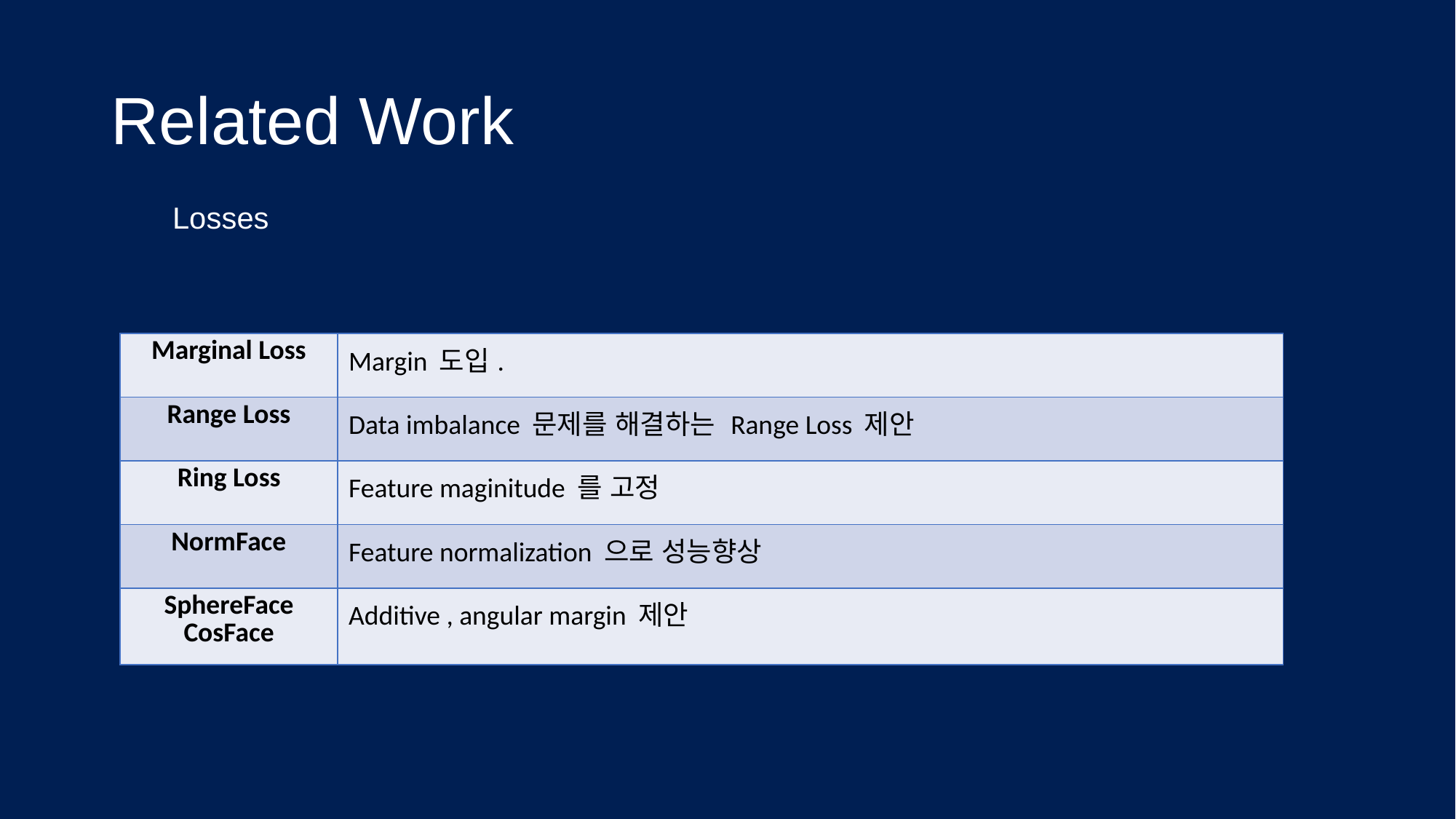

# Related Work
Losses
| Marginal Loss | Margin 도입. |
| --- | --- |
| Range Loss | Data imbalance 문제를 해결하는 Range Loss 제안 |
| Ring Loss | Feature maginitude 를 고정 |
| NormFace | Feature normalization 으로 성능향상 |
| SphereFace CosFace | Additive , angular margin 제안 |